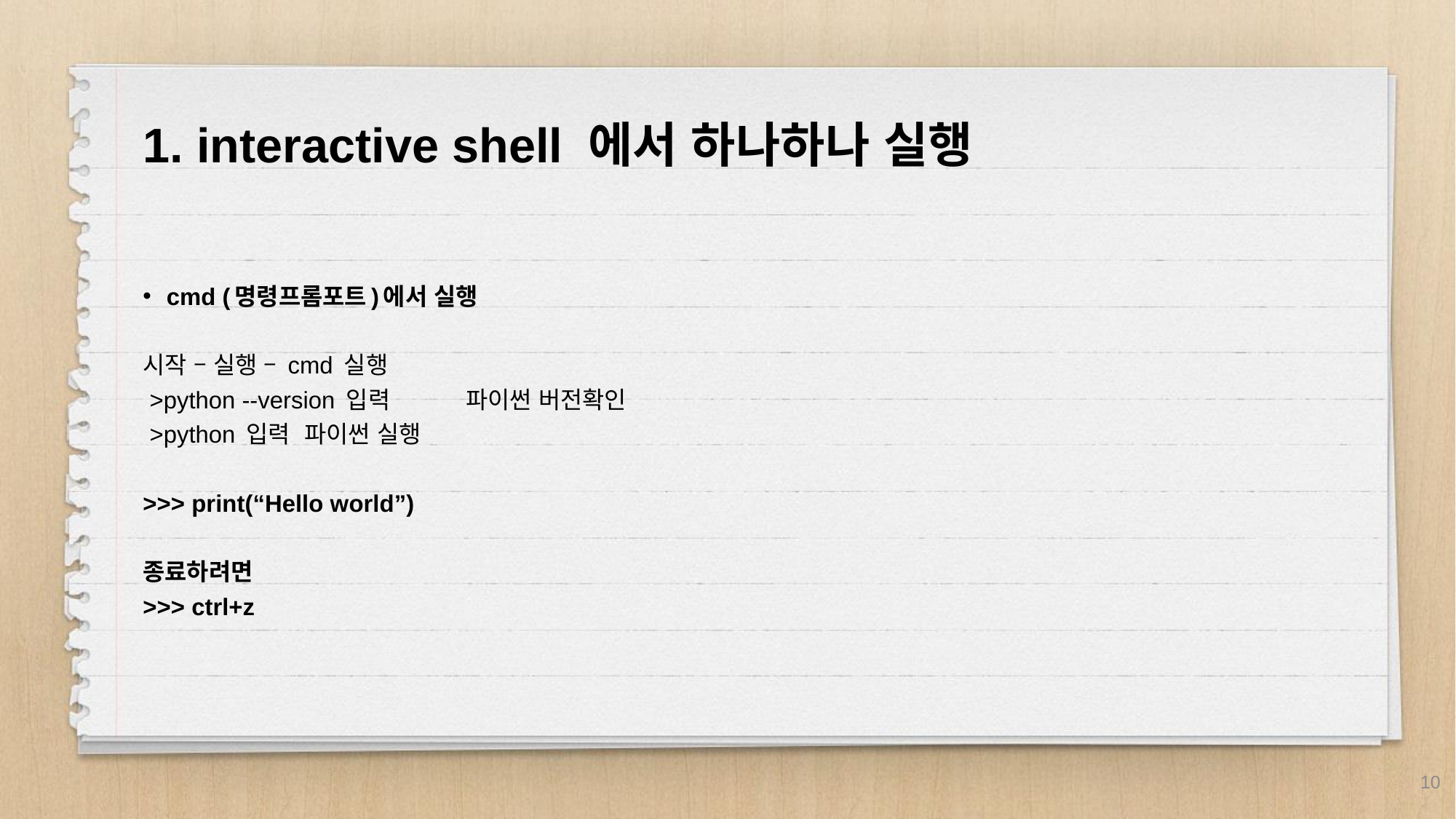

# 1. interactive shell 에서 하나하나 실행
cmd (명령프롬포트)에서 실행

시작 – 실행 – cmd 실행
 >python --version 입력  	파이썬 버전확인
 >python 입력  	파이썬 실행

>>> print(“Hello world”)

종료하려면
>>> ctrl+z

10